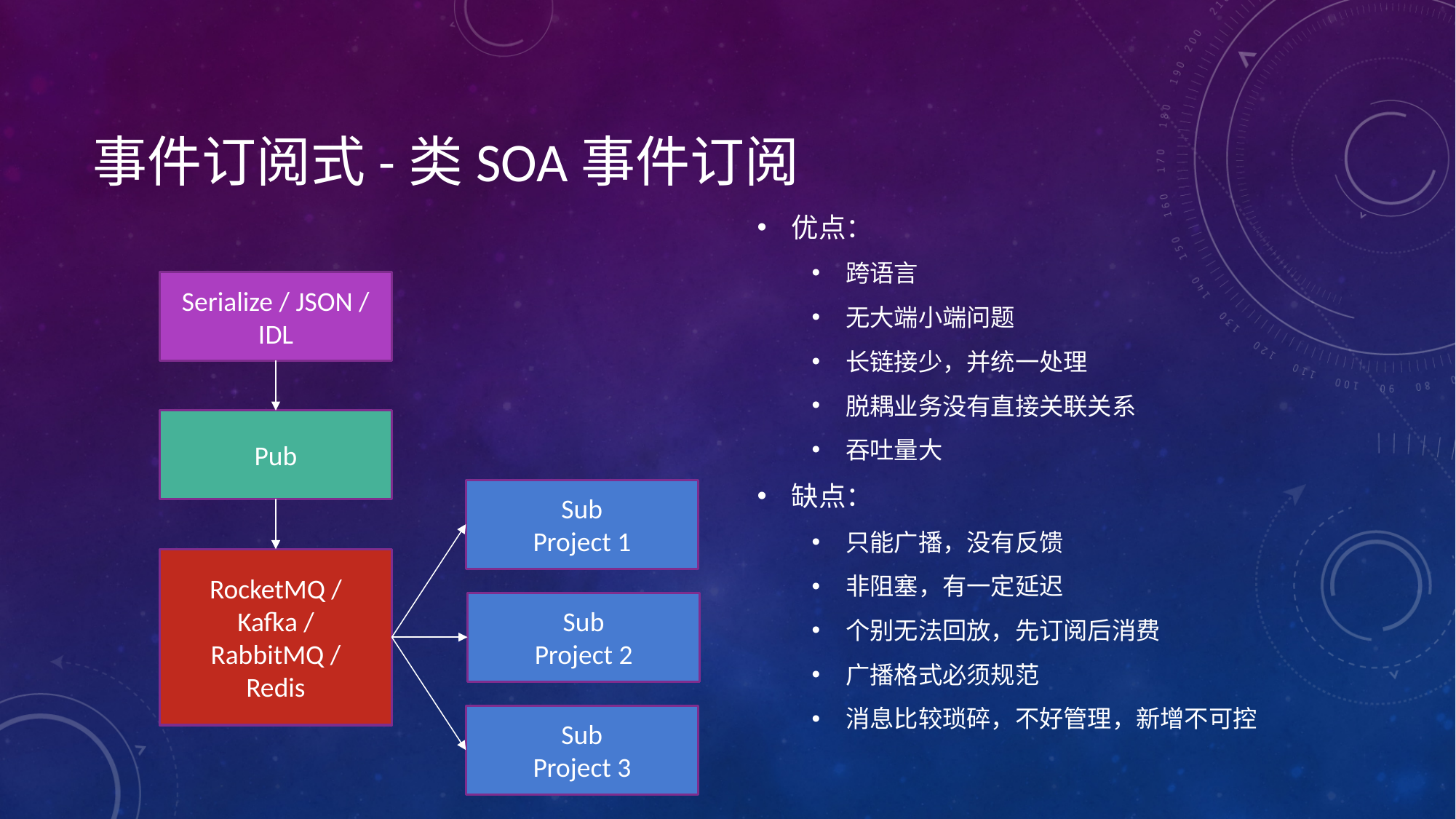

# 事件订阅式-类SOA事件订阅
优点：
跨语言
无大端小端问题
长链接少，并统一处理
脱耦业务没有直接关联关系
吞吐量大
缺点：
只能广播，没有反馈
非阻塞，有一定延迟
个别无法回放，先订阅后消费
广播格式必须规范
消息比较琐碎，不好管理，新增不可控

Serialize / JSON / IDL
Pub
Sub
Project 1
RocketMQ /
Kafka /
RabbitMQ /
Redis
Sub
Project 2
Sub
Project 3